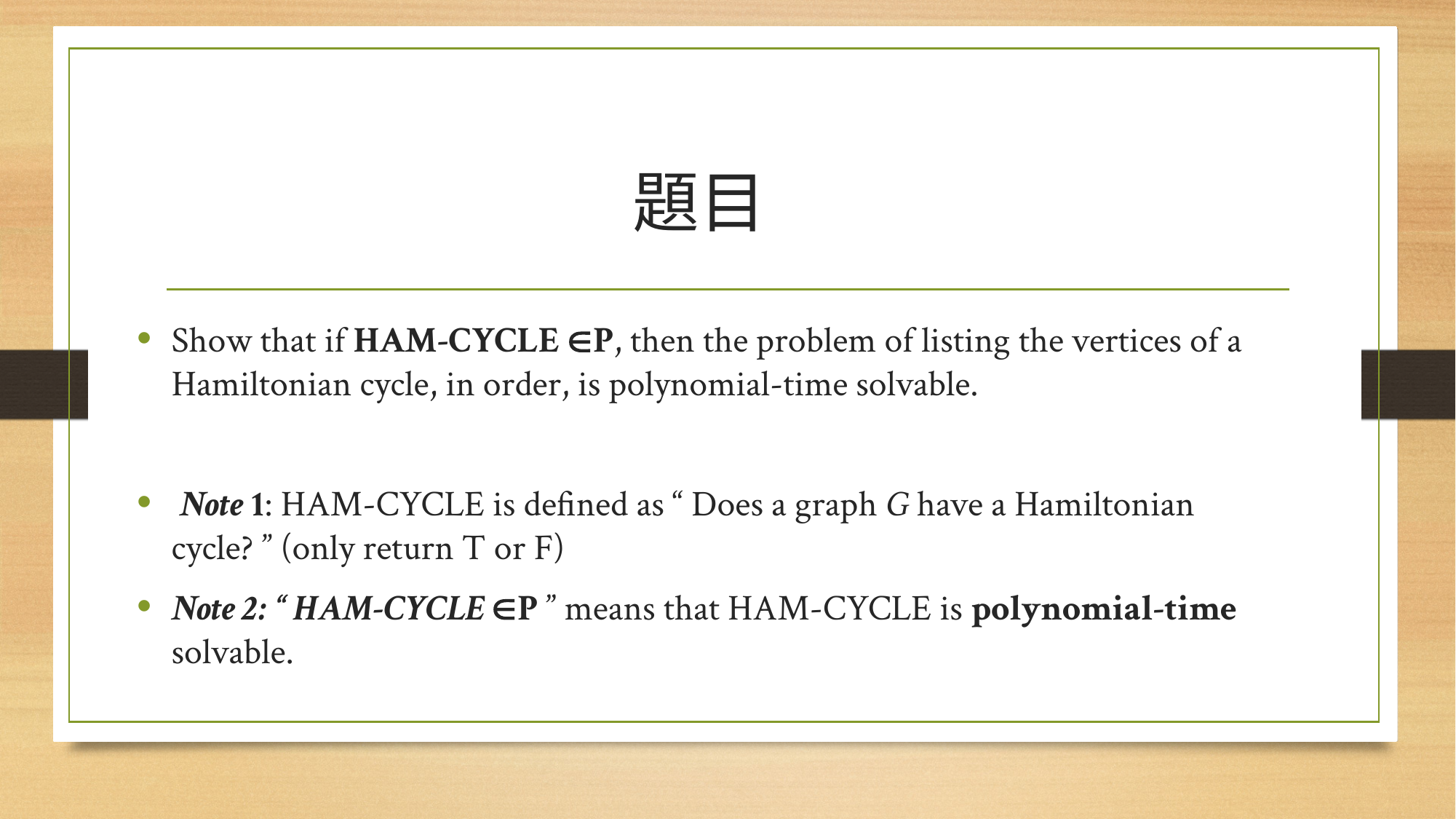

# 題目
Show that if HAM-CYCLE ∈P, then the problem of listing the vertices of a Hamiltonian cycle, in order, is polynomial-time solvable.

 Note 1: HAM-CYCLE is defined as “ Does a graph G have a Hamiltonian cycle? ” (only return T or F)
Note 2: “ HAM-CYCLE ∈P ” means that HAM-CYCLE is polynomial-time solvable.